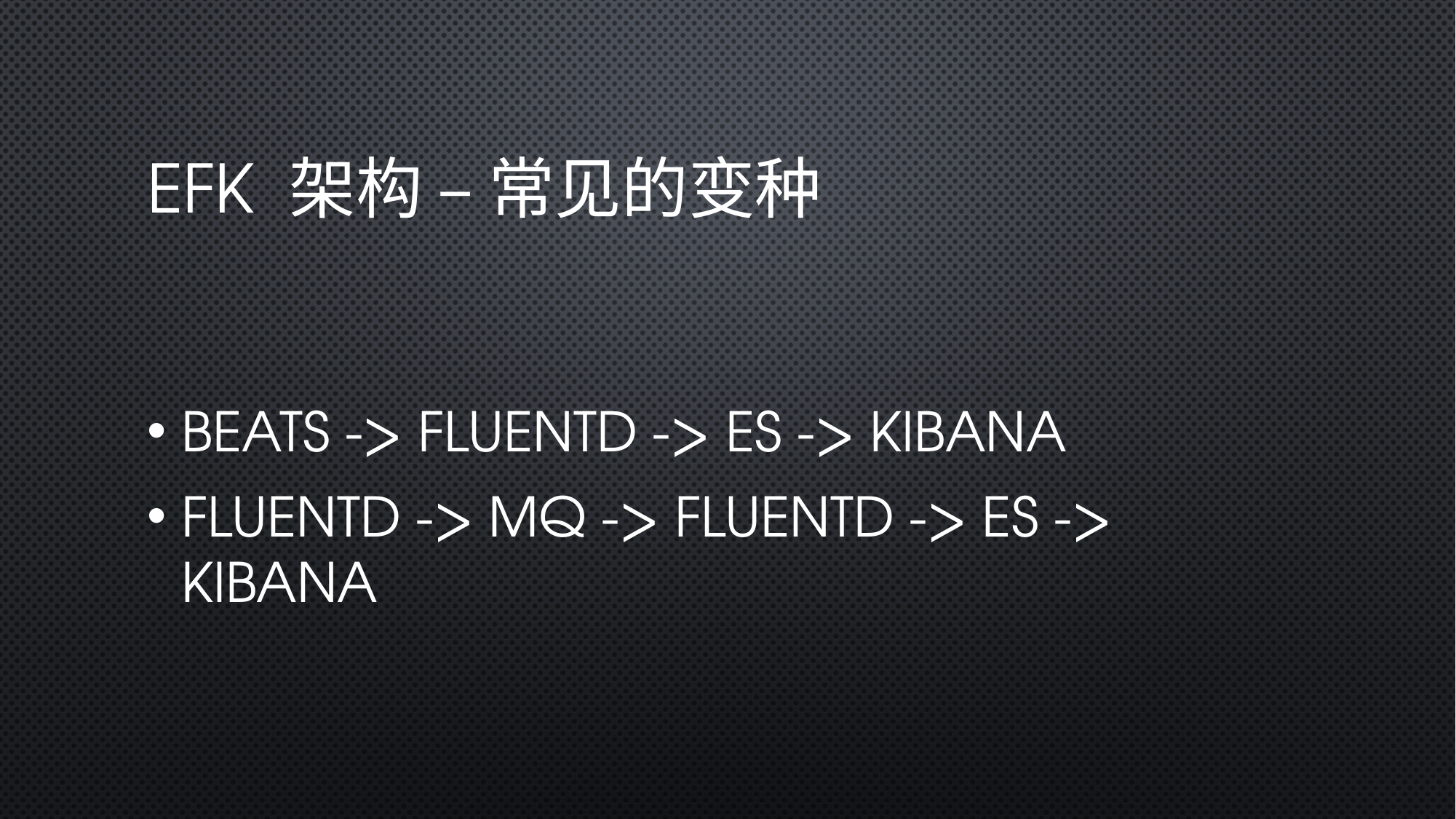

# EFK 架构 – 常见的变种
Beats -> Fluentd -> ES -> Kibana
Fluentd -> MQ -> Fluentd -> ES -> Kibana